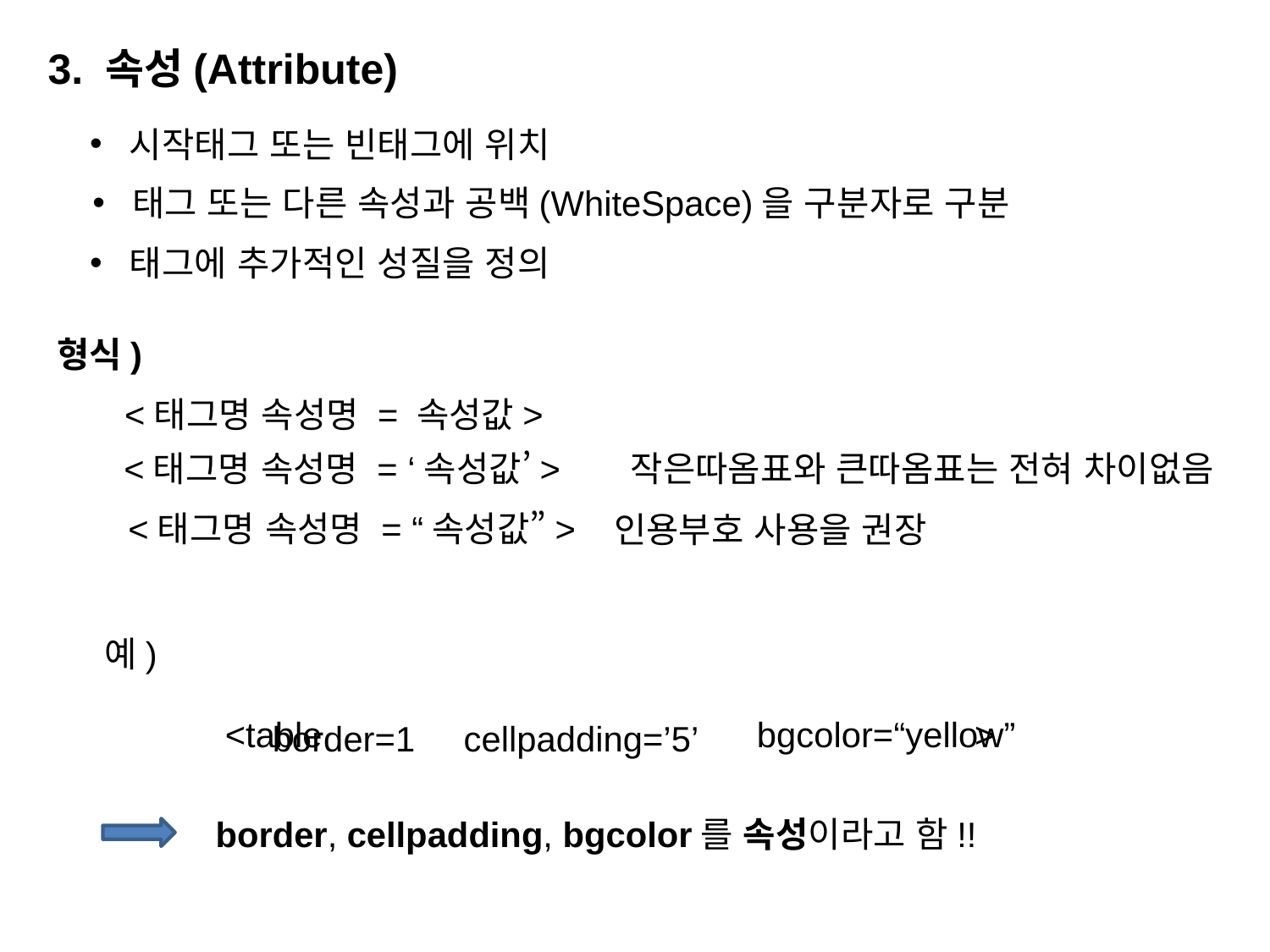

3. 속성(Attribute)
시작태그 또는 빈태그에 위치
태그 또는 다른 속성과 공백(WhiteSpace)을 구분자로 구분
태그에 추가적인 성질을 정의
형식)
<태그명 속성명 = 속성값>
<태그명 속성명 = ‘속성값’>
작은따옴표와 큰따옴표는 전혀 차이없음
<태그명 속성명 = “속성값”>
인용부호 사용을 권장
예)
<table                                                                   >
bgcolor=“yellow”
border=1
cellpadding=’5’
border, cellpadding, bgcolor를 속성이라고 함!!